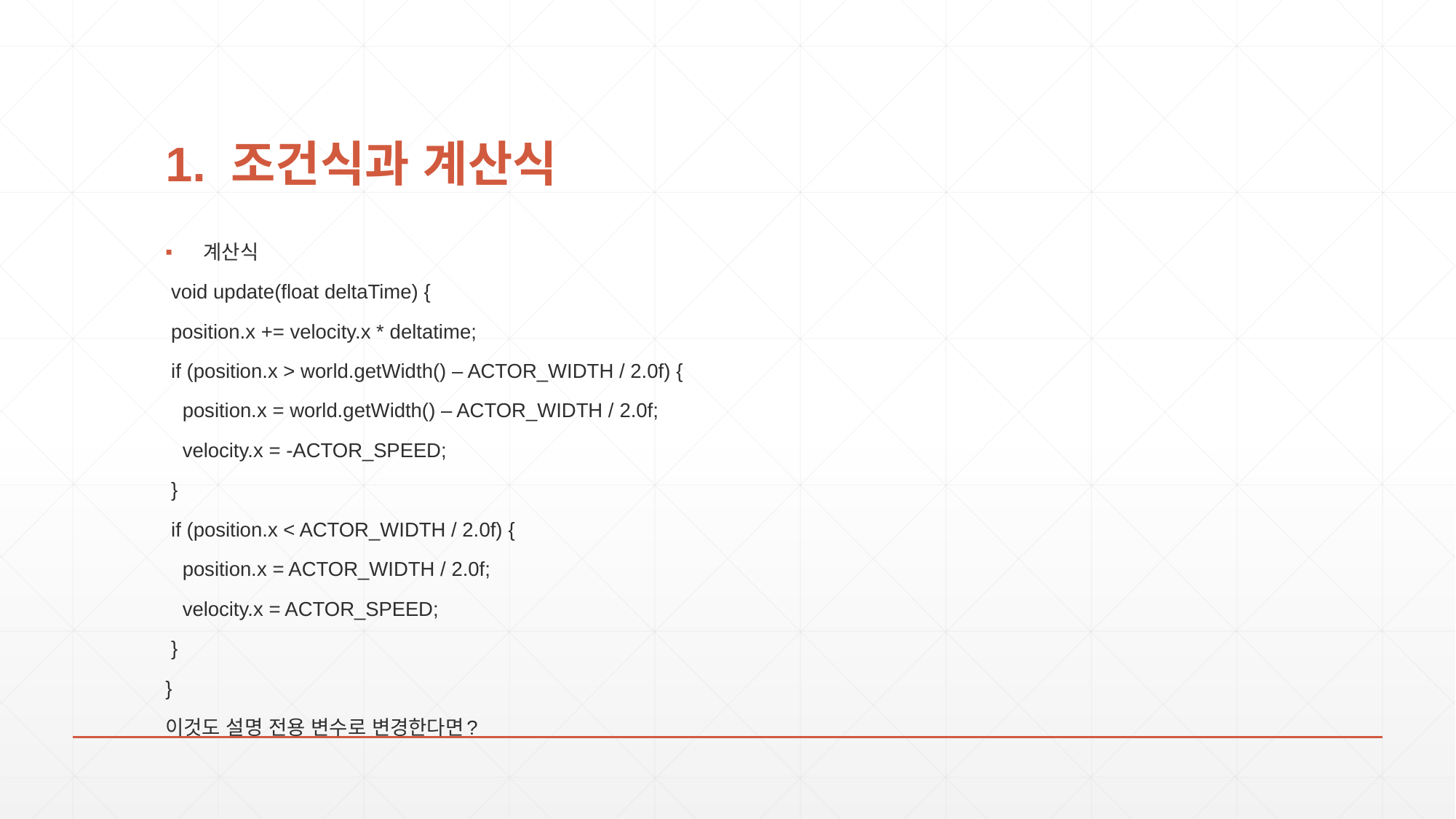

# 1. 조건식과 계산식
계산식
 void update(float deltaTime) {
 position.x += velocity.x * deltatime;
 if (position.x > world.getWidth() – ACTOR_WIDTH / 2.0f) {
   position.x = world.getWidth() – ACTOR_WIDTH / 2.0f;
   velocity.x = -ACTOR_SPEED;
 }
 if (position.x < ACTOR_WIDTH / 2.0f) {
   position.x = ACTOR_WIDTH / 2.0f;
   velocity.x = ACTOR_SPEED;
 }
}
이것도 설명 전용 변수로 변경한다면?